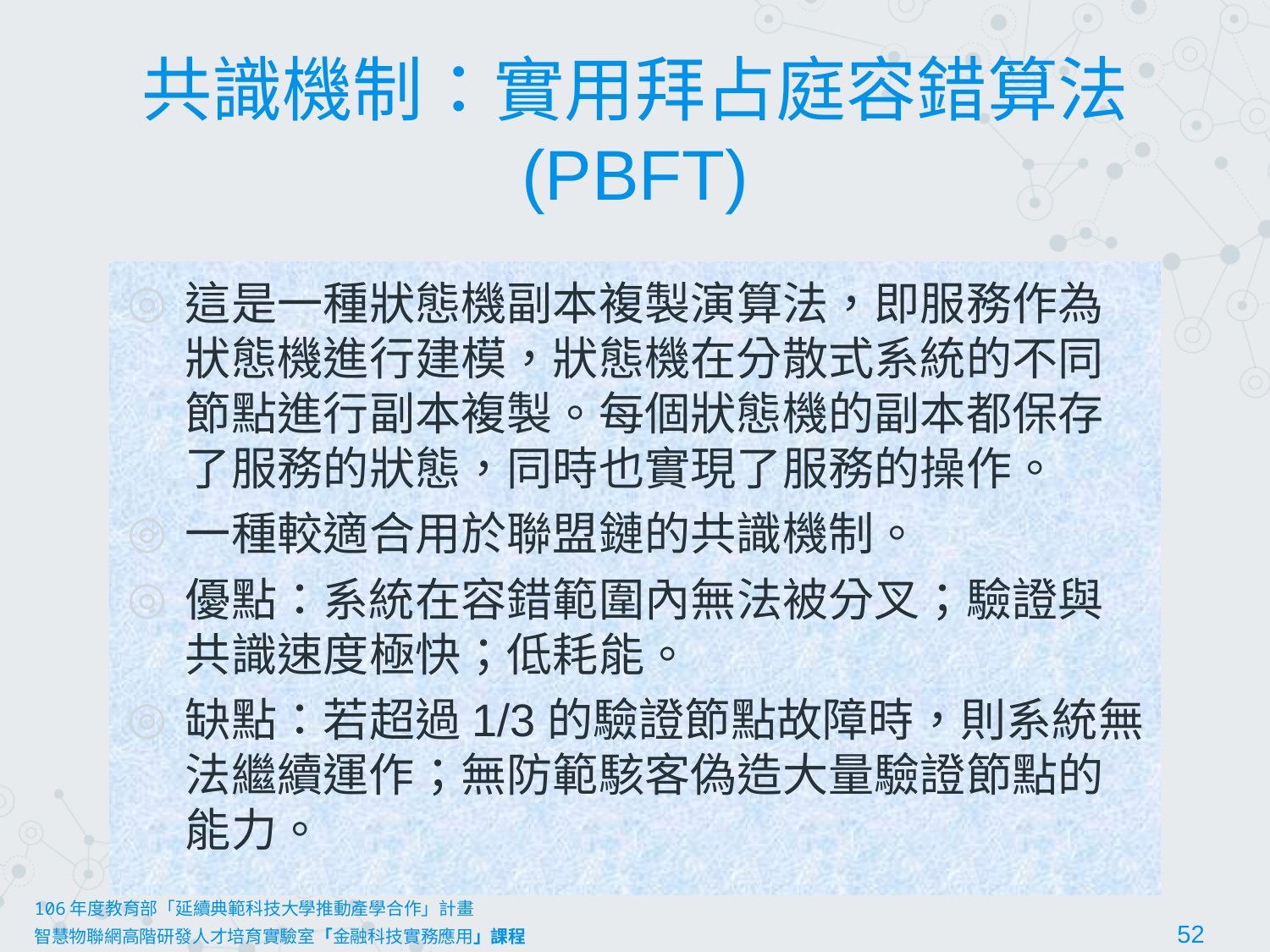

# 共識機制：實用拜占庭容錯算法 (PBFT)
這是一種狀態機副本複製演算法，即服務作為狀態機進行建模，狀態機在分散式系統的不同節點進行副本複製。每個狀態機的副本都保存了服務的狀態，同時也實現了服務的操作。
一種較適合用於聯盟鏈的共識機制。
優點：系統在容錯範圍內無法被分叉；驗證與共識速度極快；低耗能。
缺點：若超過1/3的驗證節點故障時，則系統無法繼續運作；無防範駭客偽造大量驗證節點的能力。
106年度教育部「延續典範科技大學推動產學合作」計畫
智慧物聯網高階研發人才培育實驗室「金融科技實務應用」課程						52